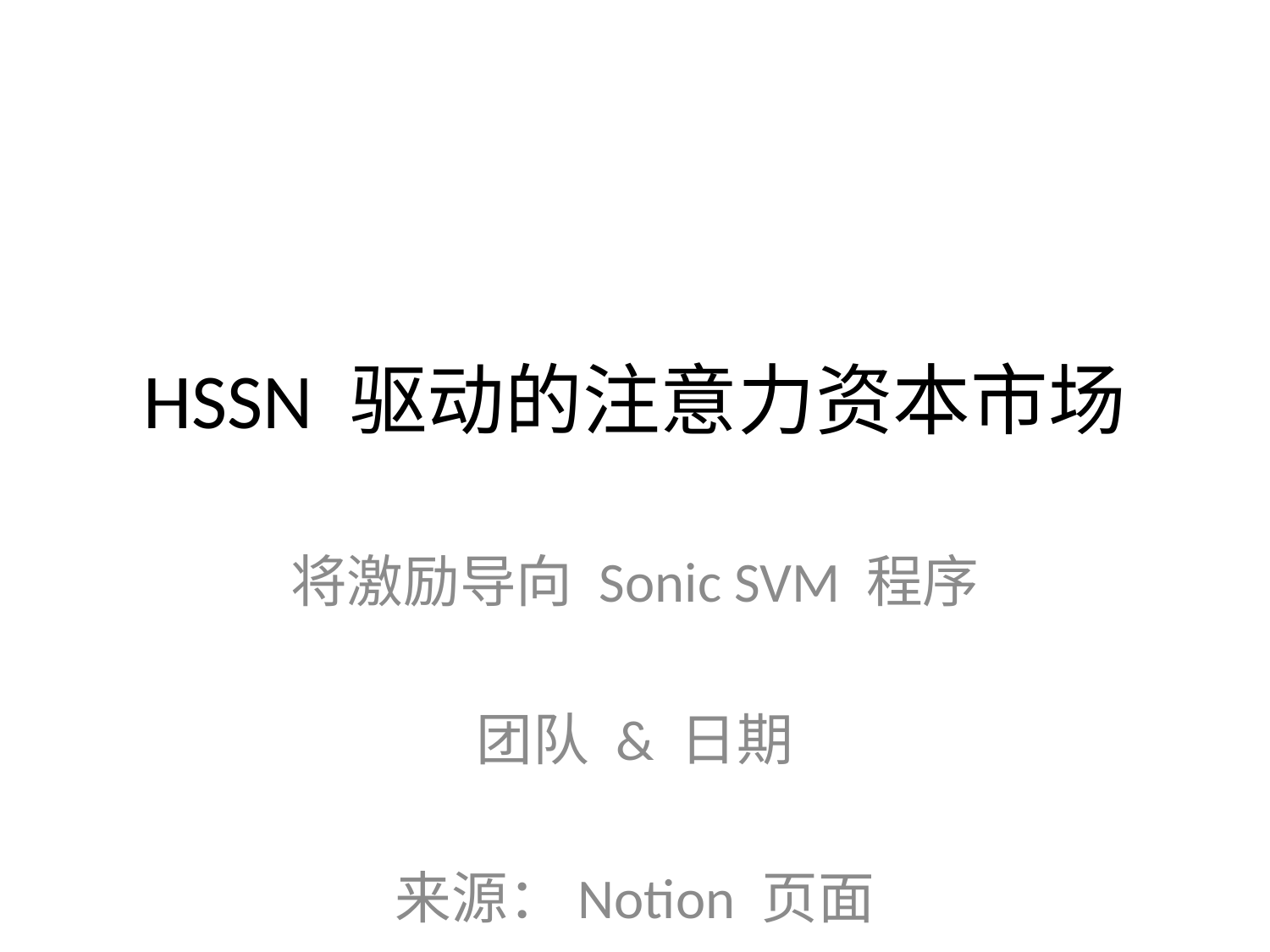

# HSSN 驱动的注意力资本市场
将激励导向 Sonic SVM 程序

团队 & 日期

来源：Notion 页面